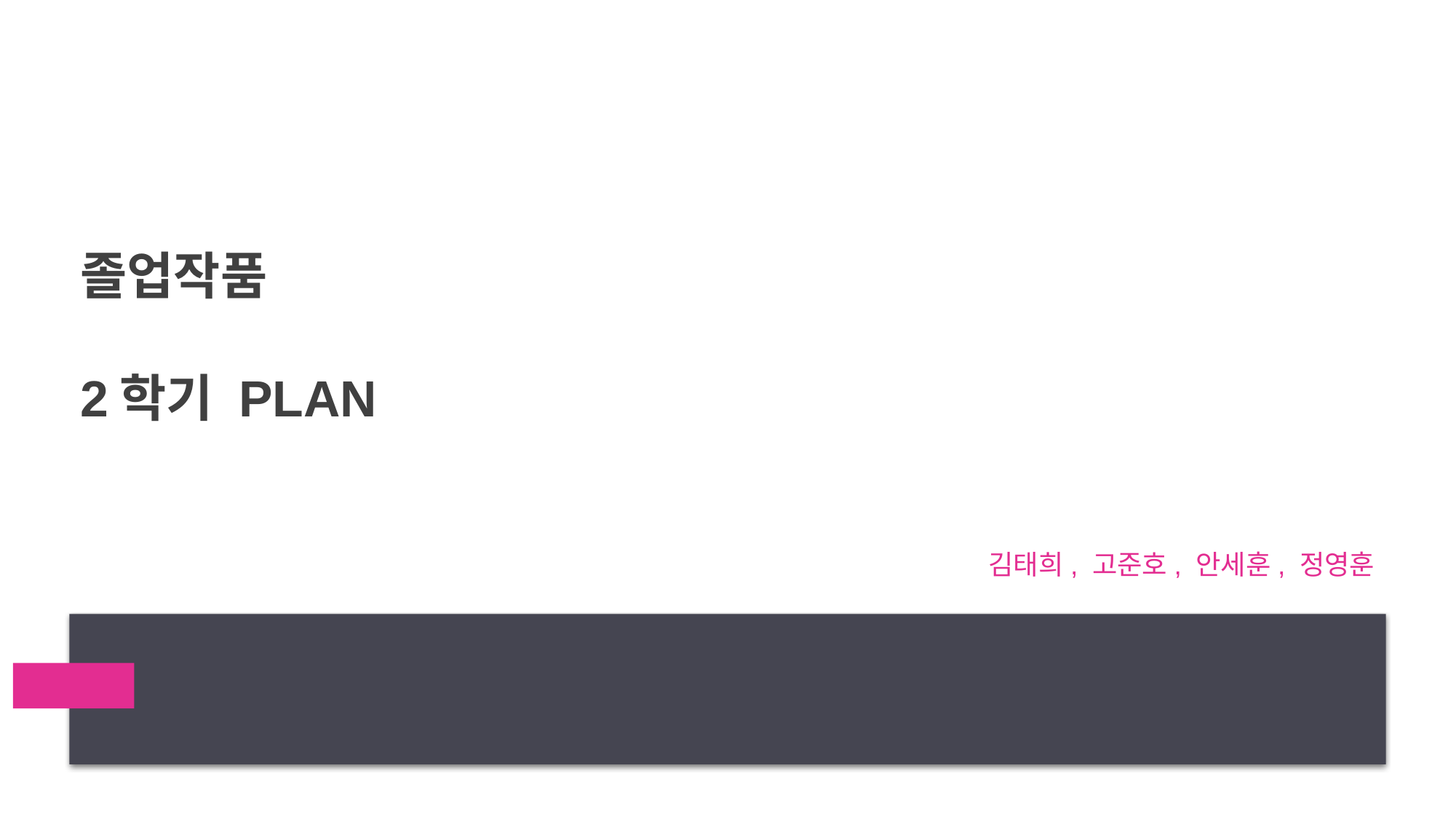

# 졸업작품 2학기 plaN
김태희, 고준호, 안세훈, 정영훈